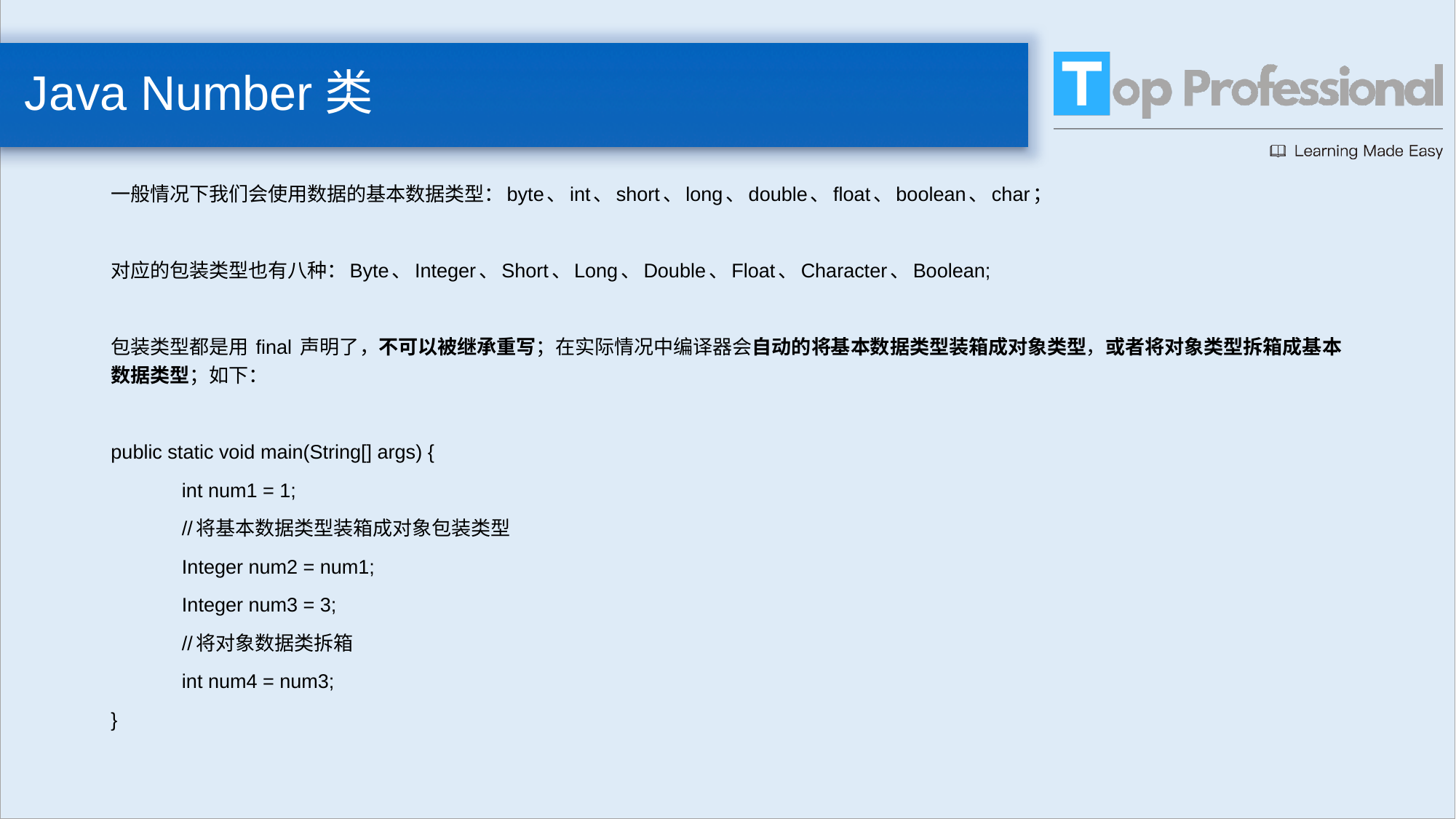

# Java Number类
一般情况下我们会使用数据的基本数据类型：byte、int、short、long、double、float、boolean、char；

对应的包装类型也有八种：Byte、Integer、Short、Long、Double、Float、Character、Boolean;

包装类型都是用 final 声明了，不可以被继承重写；在实际情况中编译器会自动的将基本数据类型装箱成对象类型，或者将对象类型拆箱成基本数据类型；如下：

public static void main(String[] args) {
	int num1 = 1;
	//将基本数据类型装箱成对象包装类型
	Integer num2 = num1;
	Integer num3 = 3;
	//将对象数据类拆箱
	int num4 = num3;
}